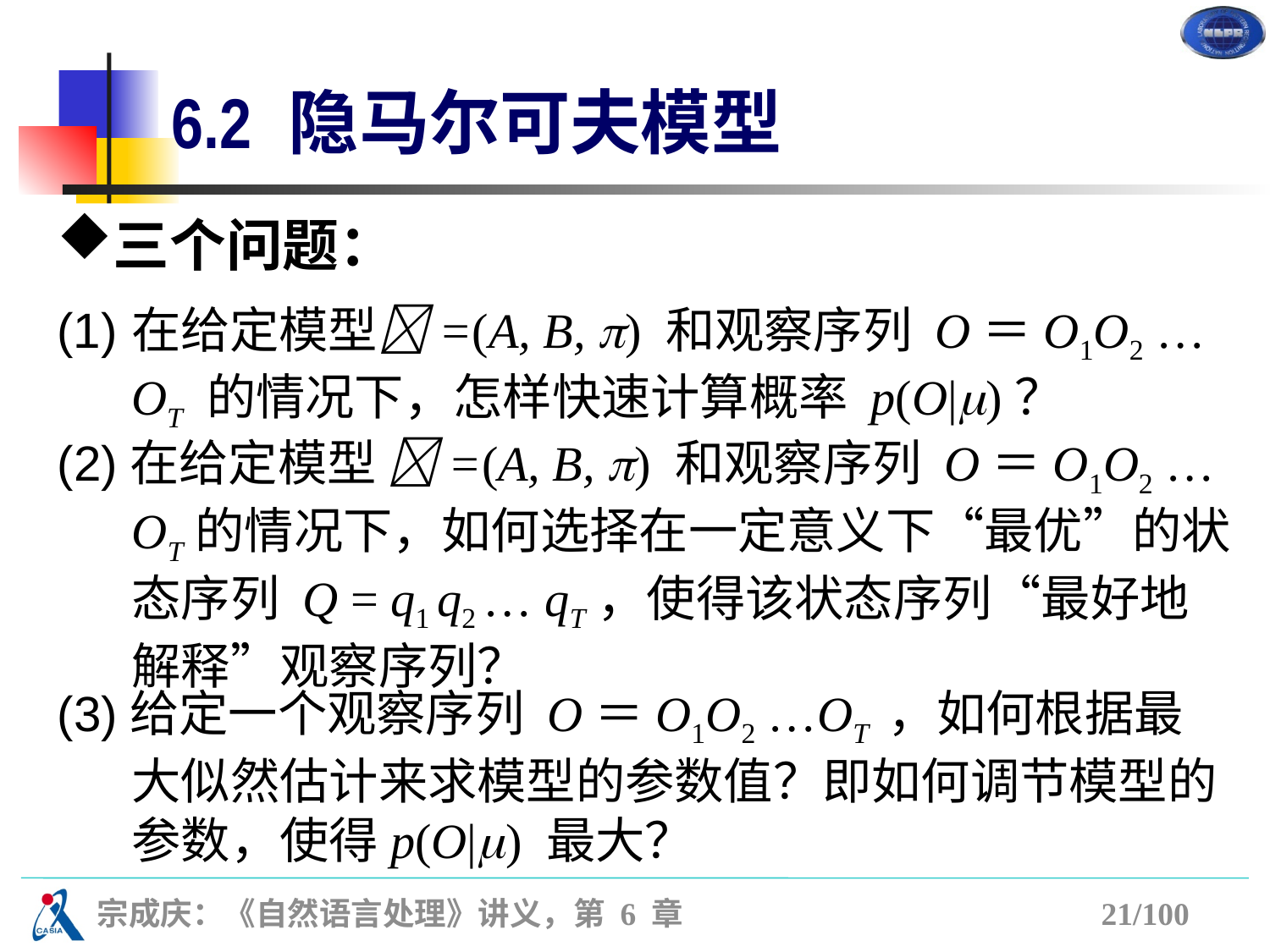

# 6.2 隐马尔可夫模型
三个问题：
在给定模型μ=(A, B, π) 和观察序列 O＝O1O2 …OT 的情况下，怎样快速计算概率 p(O|μ)？
(2)在给定模型 μ=(A, B, π) 和观察序列 O＝O1O2 …OT的情况下，如何选择在一定意义下“最优”的状态序列 Q = q1 q2 … qT，使得该状态序列“最好地解释”观察序列？

(3)给定一个观察序列 O＝O1O2 …OT ，如何根据最大似然估计来求模型的参数值？即如何调节模型的参数，使得p(O|μ) 最大？